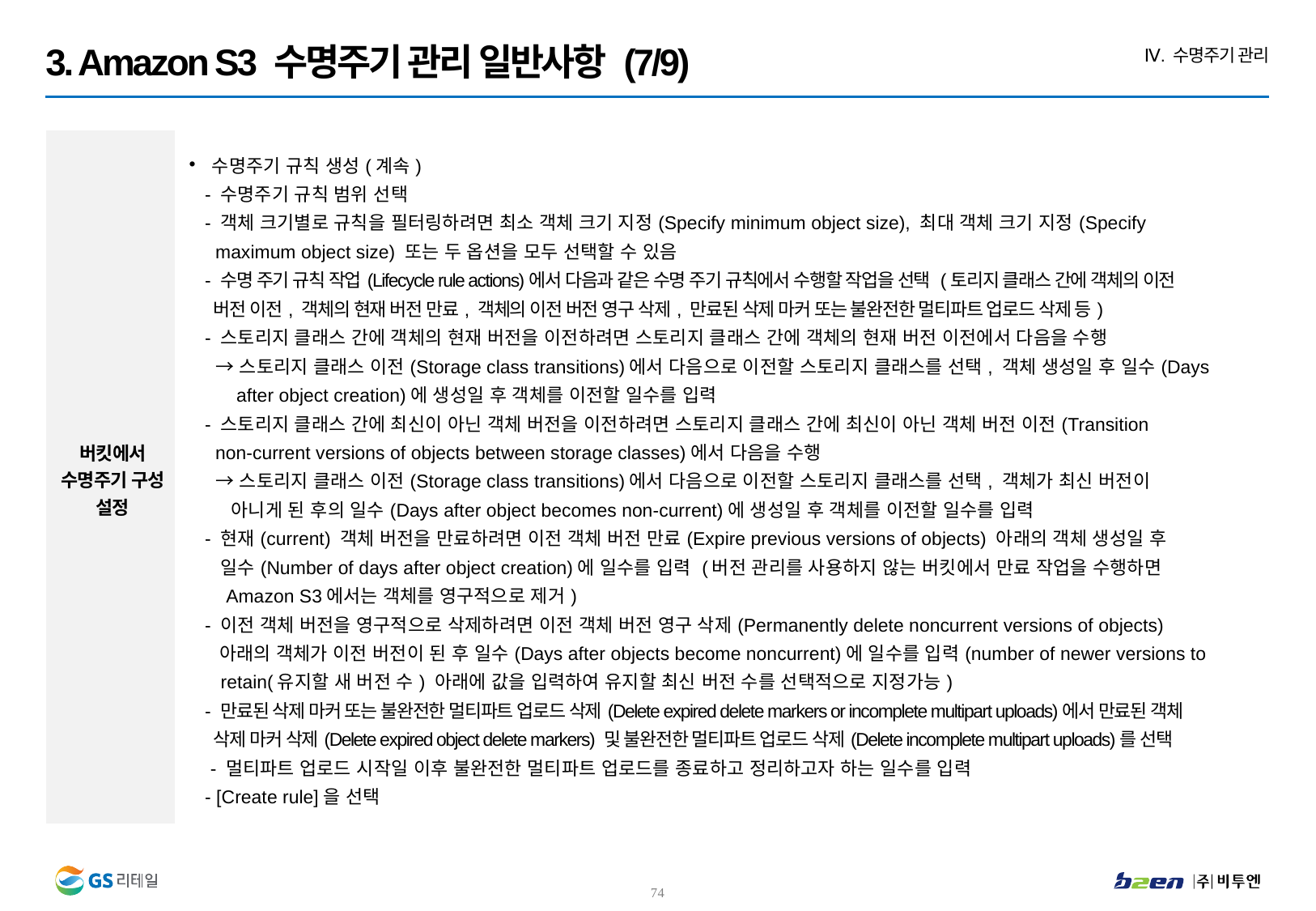

3. Amazon S3 수명주기 관리 일반사항 (7/9)
Ⅳ. 수명주기 관리
| 버킷에서 수명주기 구성 설정 | 수명주기 규칙 생성(계속) - 수명주기 규칙 범위 선택 - 객체 크기별로 규칙을 필터링하려면 최소 객체 크기 지정(Specify minimum object size), 최대 객체 크기 지정(Specify maximum object size) 또는 두 옵션을 모두 선택할 수 있음 - 수명 주기 규칙 작업(Lifecycle rule actions)에서 다음과 같은 수명 주기 규칙에서 수행할 작업을 선택 (토리지 클래스 간에 객체의 이전 버전 이전, 객체의 현재 버전 만료, 객체의 이전 버전 영구 삭제, 만료된 삭제 마커 또는 불완전한 멀티파트 업로드 삭제 등) - 스토리지 클래스 간에 객체의 현재 버전을 이전하려면 스토리지 클래스 간에 객체의 현재 버전 이전에서 다음을 수행 → 스토리지 클래스 이전(Storage class transitions)에서 다음으로 이전할 스토리지 클래스를 선택, 객체 생성일 후 일수(Days after object creation)에 생성일 후 객체를 이전할 일수를 입력 - 스토리지 클래스 간에 최신이 아닌 객체 버전을 이전하려면 스토리지 클래스 간에 최신이 아닌 객체 버전 이전(Transition non-current versions of objects between storage classes)에서 다음을 수행 → 스토리지 클래스 이전(Storage class transitions)에서 다음으로 이전할 스토리지 클래스를 선택, 객체가 최신 버전이 아니게 된 후의 일수(Days after object becomes non-current)에 생성일 후 객체를 이전할 일수를 입력 - 현재(current) 객체 버전을 만료하려면 이전 객체 버전 만료(Expire previous versions of objects) 아래의 객체 생성일 후 일수(Number of days after object creation)에 일수를 입력 (버전 관리를 사용하지 않는 버킷에서 만료 작업을 수행하면 Amazon S3에서는 객체를 영구적으로 제거) - 이전 객체 버전을 영구적으로 삭제하려면 이전 객체 버전 영구 삭제(Permanently delete noncurrent versions of objects) 아래의 객체가 이전 버전이 된 후 일수(Days after objects become noncurrent)에 일수를 입력(number of newer versions to retain(유지할 새 버전 수) 아래에 값을 입력하여 유지할 최신 버전 수를 선택적으로 지정가능) - 만료된 삭제 마커 또는 불완전한 멀티파트 업로드 삭제(Delete expired delete markers or incomplete multipart uploads)에서 만료된 객체 삭제 마커 삭제(Delete expired object delete markers) 및 불완전한 멀티파트 업로드 삭제(Delete incomplete multipart uploads)를 선택 - 멀티파트 업로드 시작일 이후 불완전한 멀티파트 업로드를 종료하고 정리하고자 하는 일수를 입력 - [Create rule]을 선택 |
| --- | --- |
74